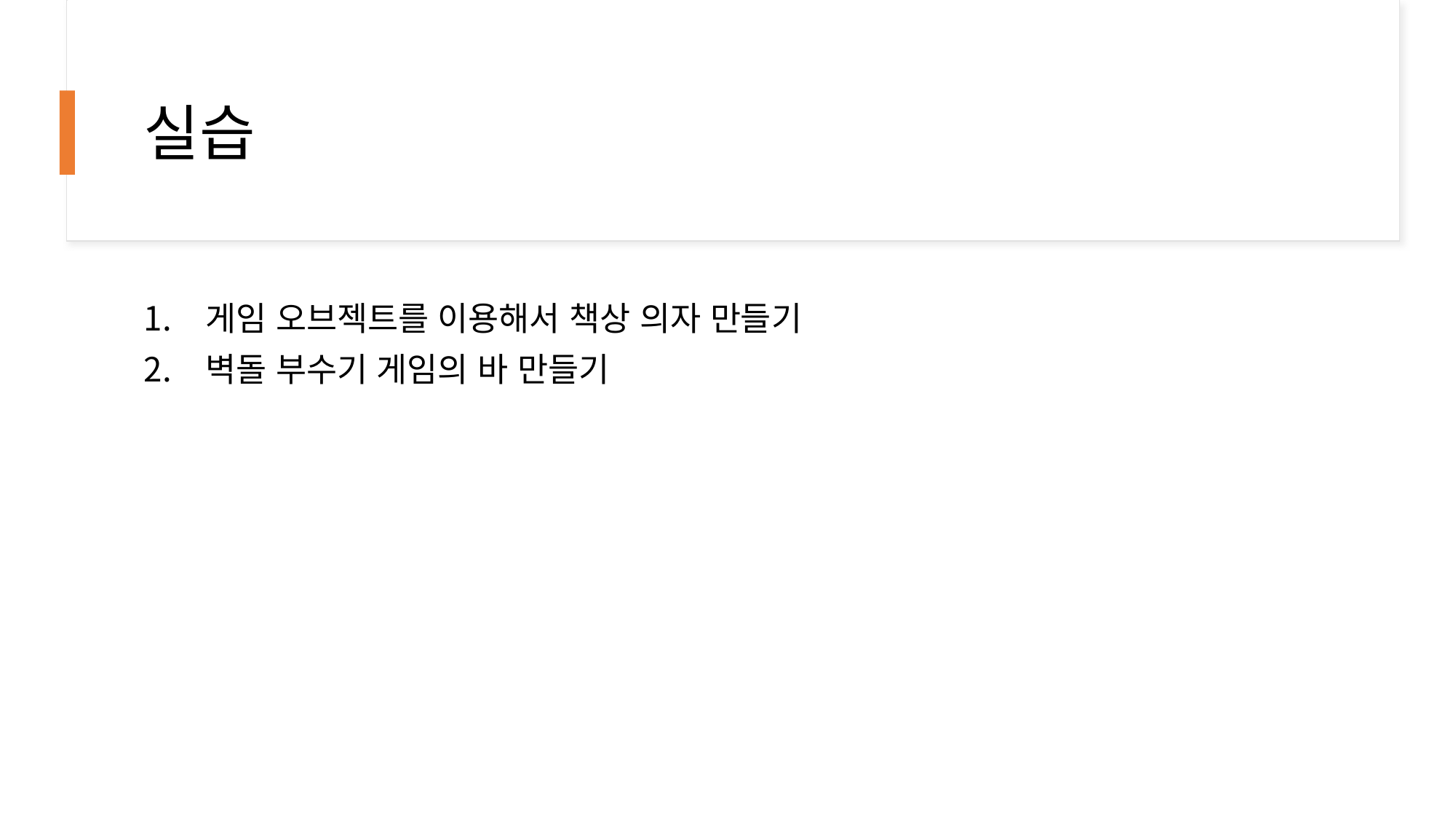

# 실습

게임 오브젝트를 이용해서 책상 의자 만들기
벽돌 부수기 게임의 바 만들기